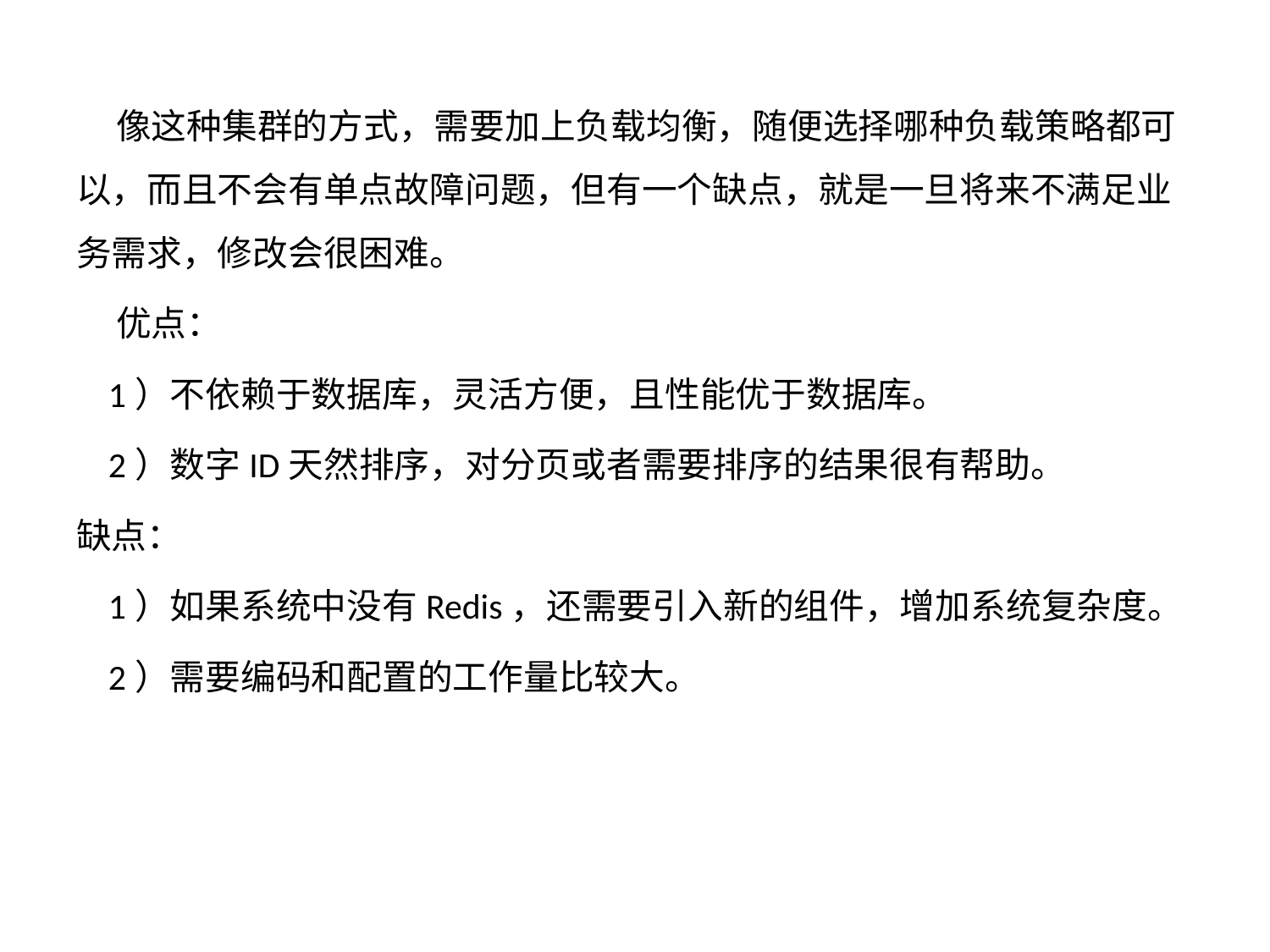

像这种集群的方式，需要加上负载均衡，随便选择哪种负载策略都可以，而且不会有单点故障问题，但有一个缺点，就是一旦将来不满足业务需求，修改会很困难。
    优点：
    1）不依赖于数据库，灵活方便，且性能优于数据库。
    2）数字ID天然排序，对分页或者需要排序的结果很有帮助。
缺点：
    1）如果系统中没有Redis，还需要引入新的组件，增加系统复杂度。
    2）需要编码和配置的工作量比较大。